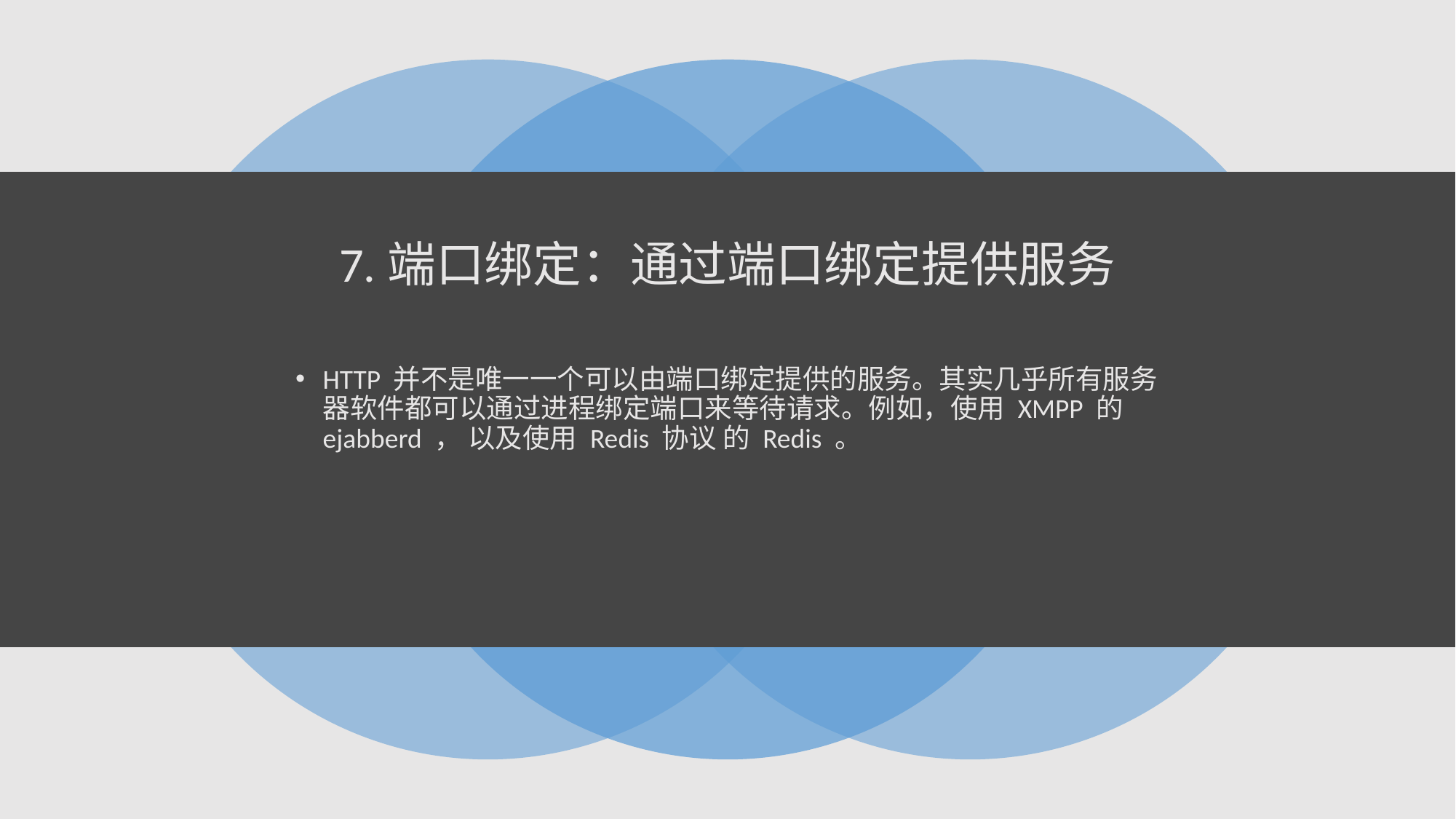

# 7.端口绑定：通过端口绑定提供服务
HTTP 并不是唯一一个可以由端口绑定提供的服务。其实几乎所有服务器软件都可以通过进程绑定端口来等待请求。例如，使用 XMPP 的 ejabberd ， 以及使用 Redis 协议 的 Redis 。